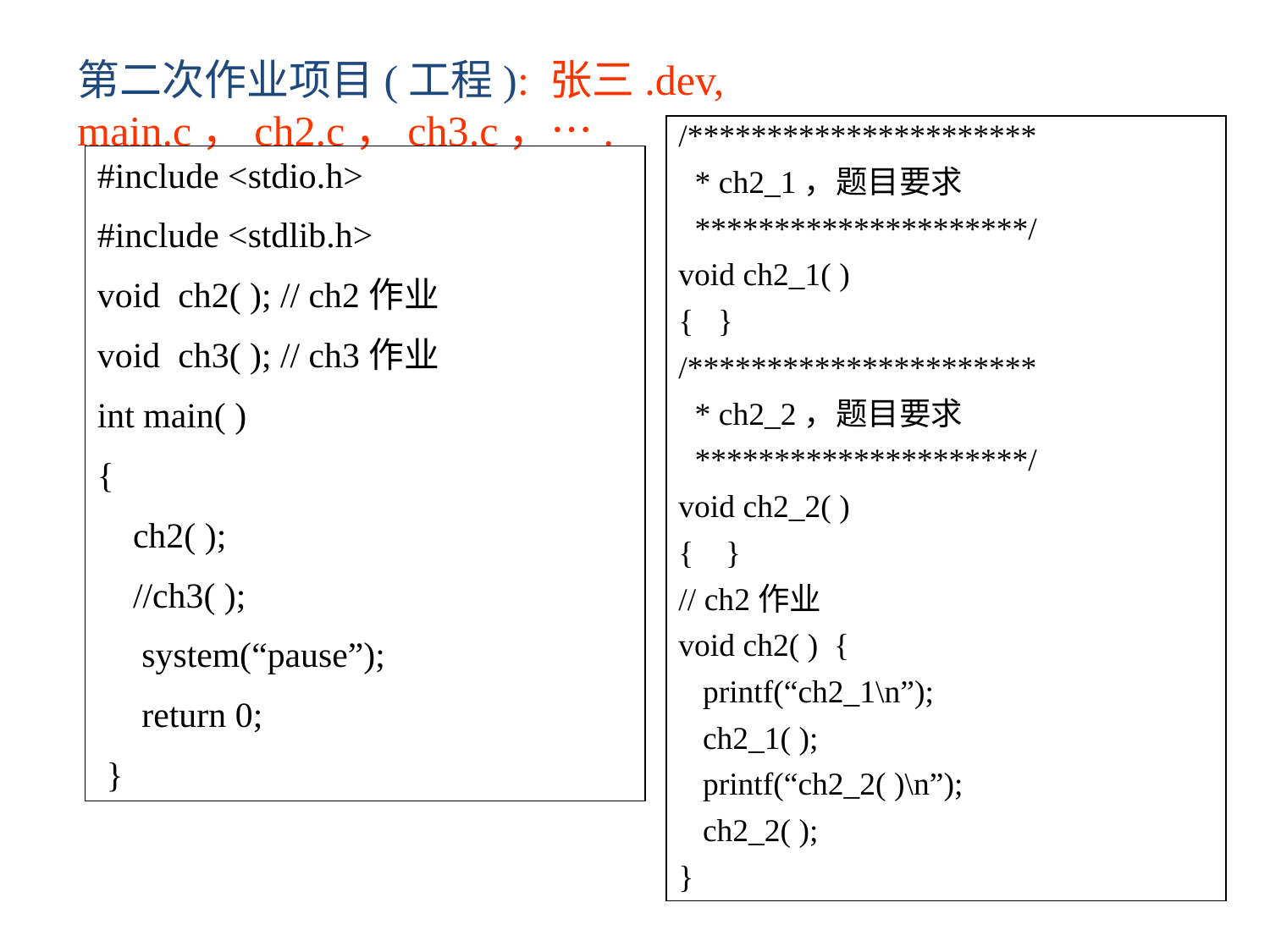

第二次作业项目(工程): 张三.dev,  main.c，ch2.c，ch3.c，….
/**********************
  * ch2_1，题目要求
  *********************/
void ch2_1( )
{   }
/**********************
  * ch2_2，题目要求
  *********************/
void ch2_2( )
{    }
// ch2作业
void ch2( )  {
   printf(“ch2_1\n”);
   ch2_1( );
   printf(“ch2_2( )\n”);
   ch2_2( );
}
#include <stdio.h>
#include <stdlib.h>
void  ch2( ); // ch2作业
void  ch3( ); // ch3作业
int main( )
{
    ch2( );
    //ch3( );
     system(“pause”);
     return 0;
 }